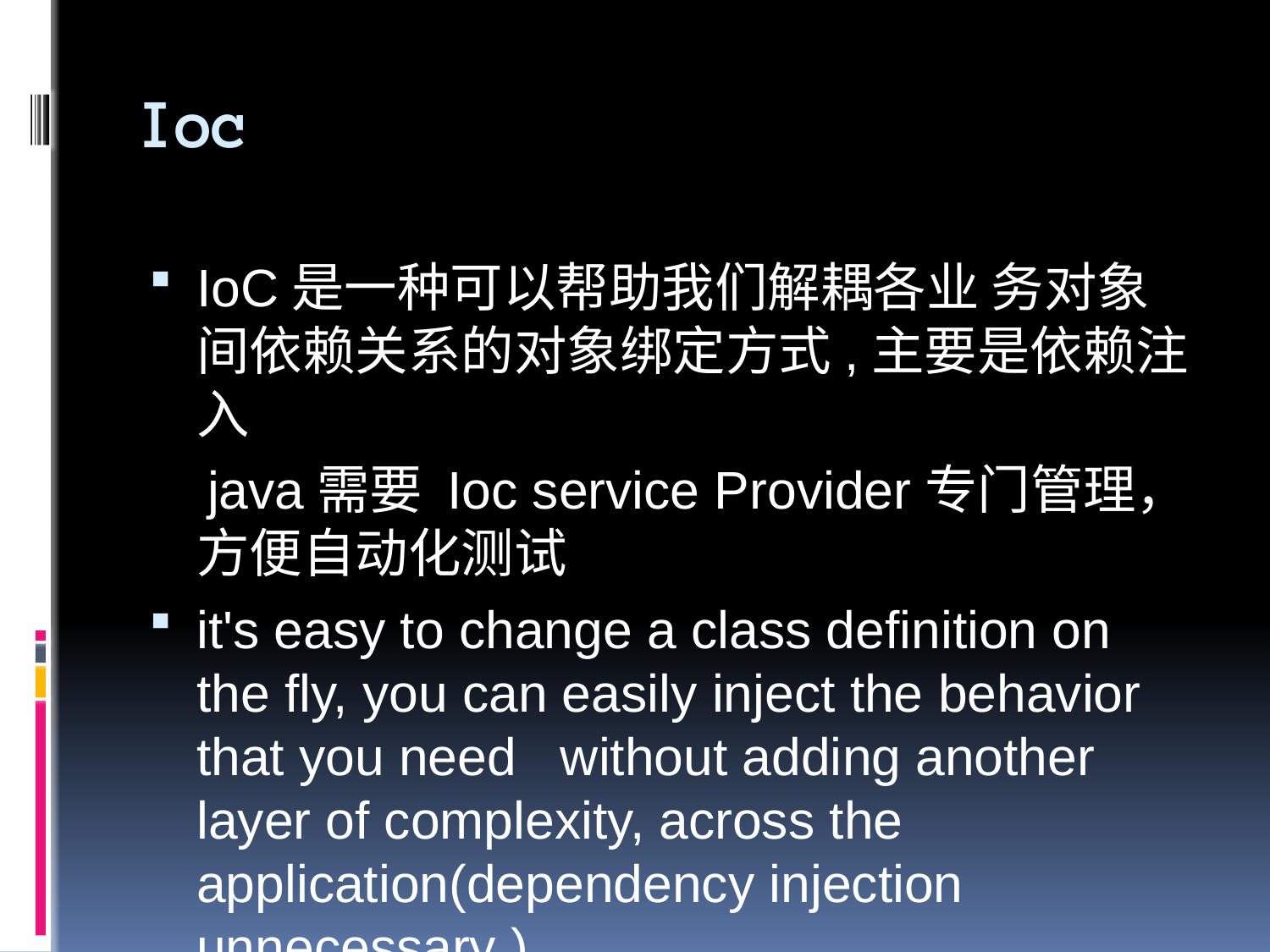

# Ioc
IoC是一种可以帮助我们解耦各业 务对象间依赖关系的对象绑定方式,主要是依赖注入
    java需要 Ioc service Provider专门管理，方便自动化测试
it's easy to change a class definition on the fly, you can easily inject the behavior that you need   without adding another layer of complexity, across the application(dependency injection unnecessary )